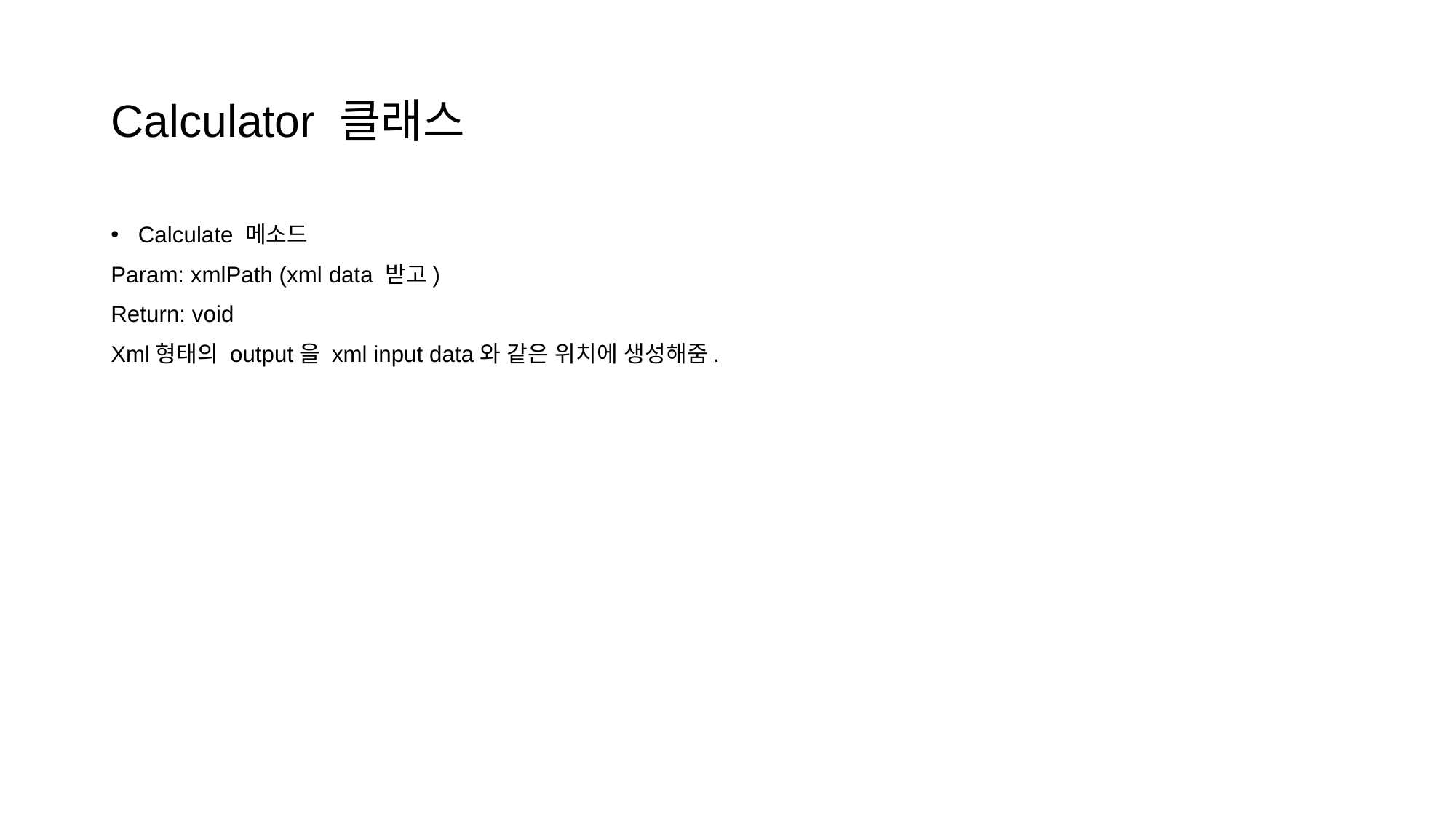

# Calculator 클래스
Calculate 메소드
Param: xmlPath (xml data 받고)
Return: void
Xml형태의 output을 xml input data와 같은 위치에 생성해줌.